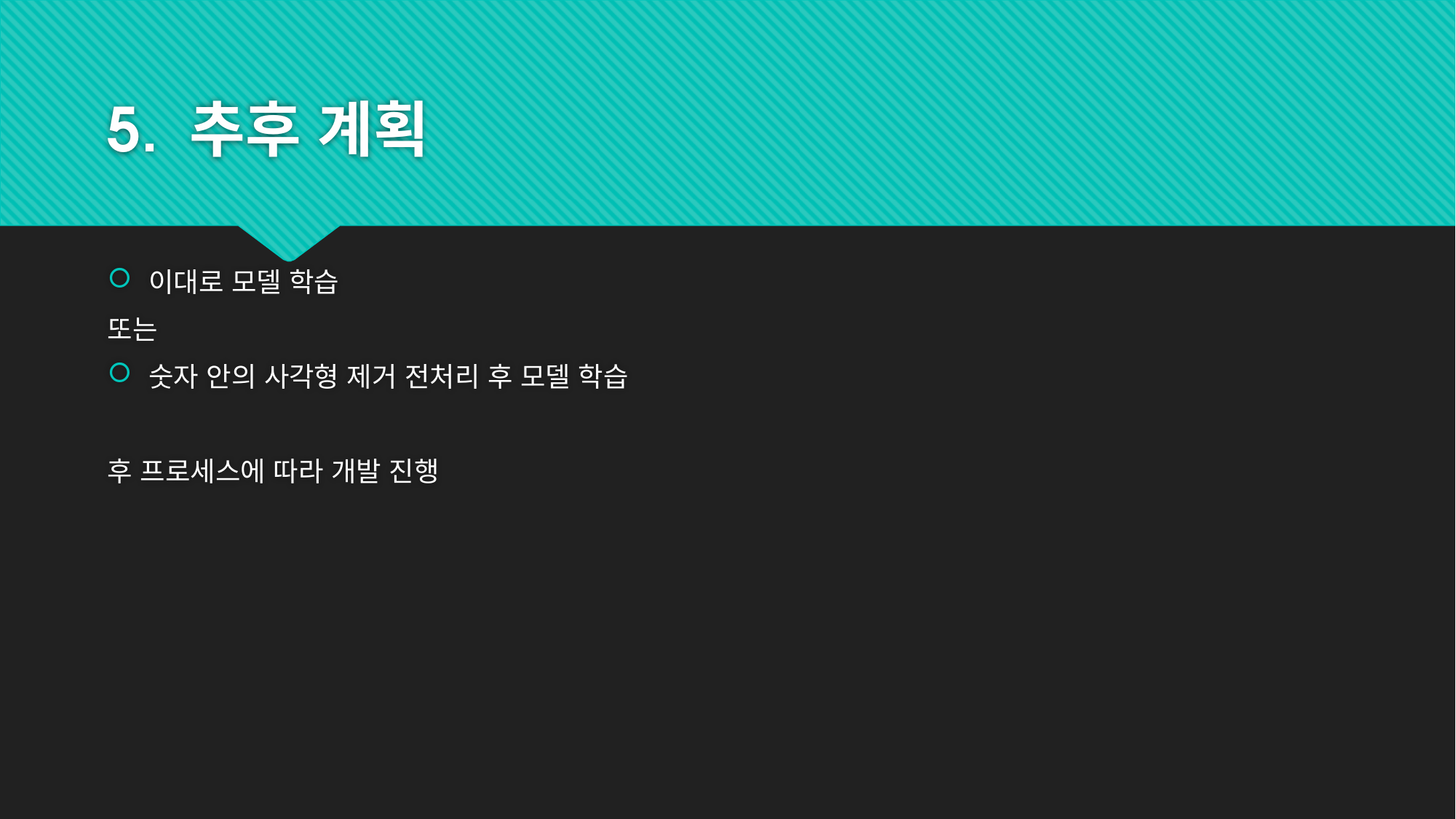

# 5. 추후 계획
이대로 모델 학습
또는
숫자 안의 사각형 제거 전처리 후 모델 학습

후 프로세스에 따라 개발 진행